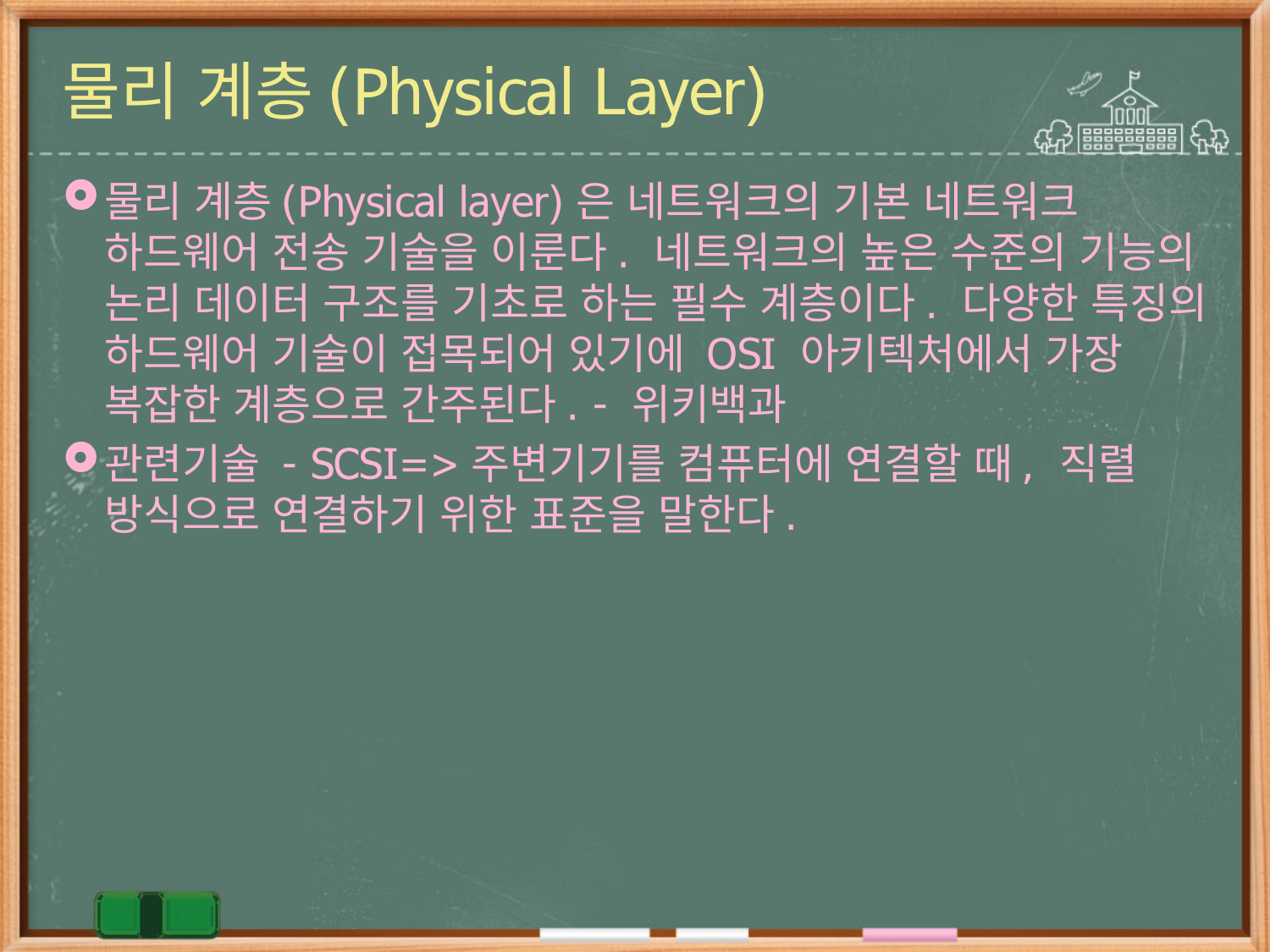

# 물리 계층(Physical Layer)
물리 계층(Physical layer)은 네트워크의 기본 네트워크 하드웨어 전송 기술을 이룬다. 네트워크의 높은 수준의 기능의 논리 데이터 구조를 기초로 하는 필수 계층이다. 다양한 특징의 하드웨어 기술이 접목되어 있기에 OSI 아키텍처에서 가장 복잡한 계층으로 간주된다. - 위키백과
관련기술 - SCSI=>주변기기를 컴퓨터에 연결할 때, 직렬 방식으로 연결하기 위한 표준을 말한다.